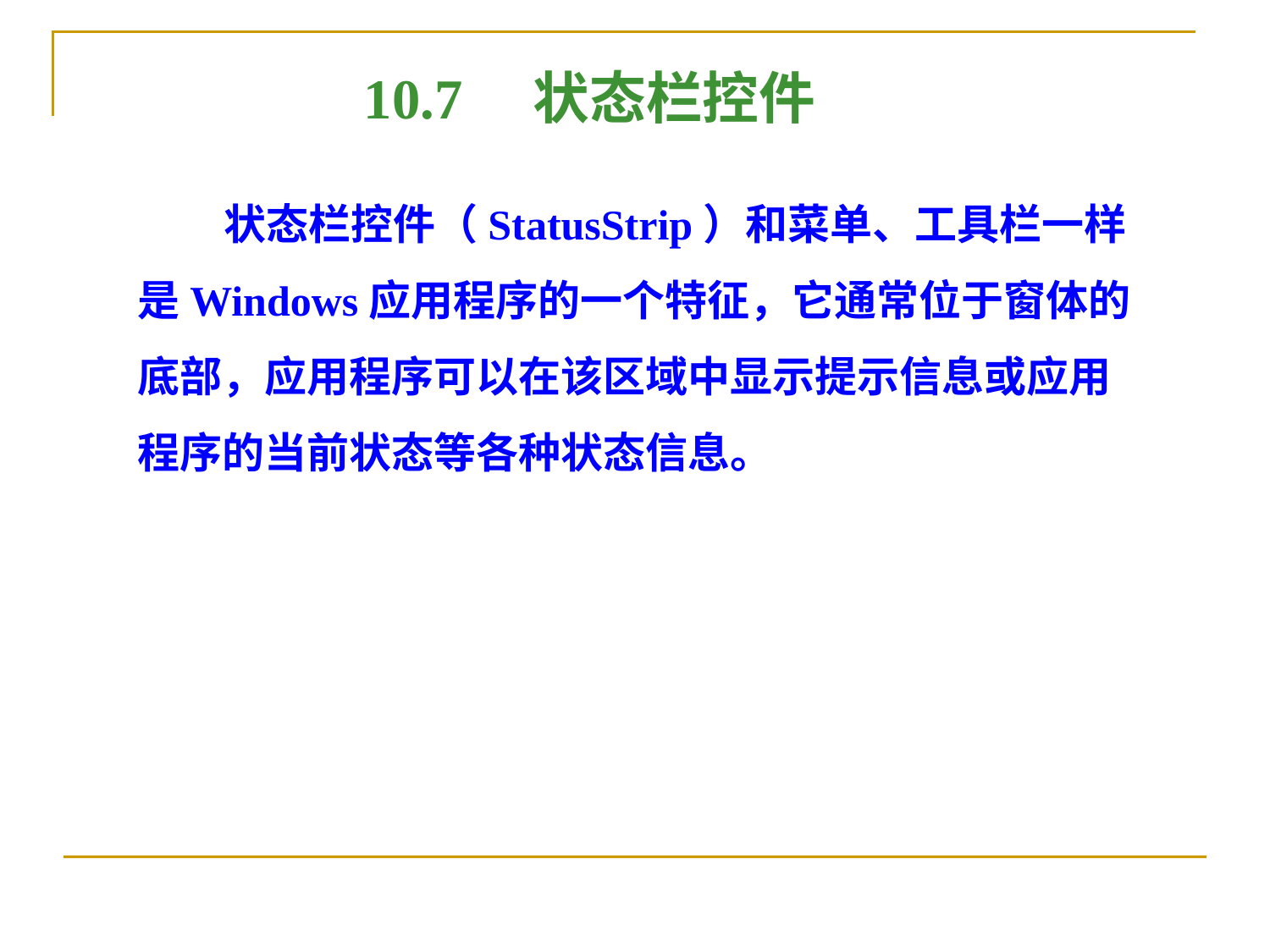

10.7　状态栏控件
        状态栏控件（StatusStrip）和菜单、工具栏一样是Windows应用程序的一个特征，它通常位于窗体的底部，应用程序可以在该区域中显示提示信息或应用程序的当前状态等各种状态信息。